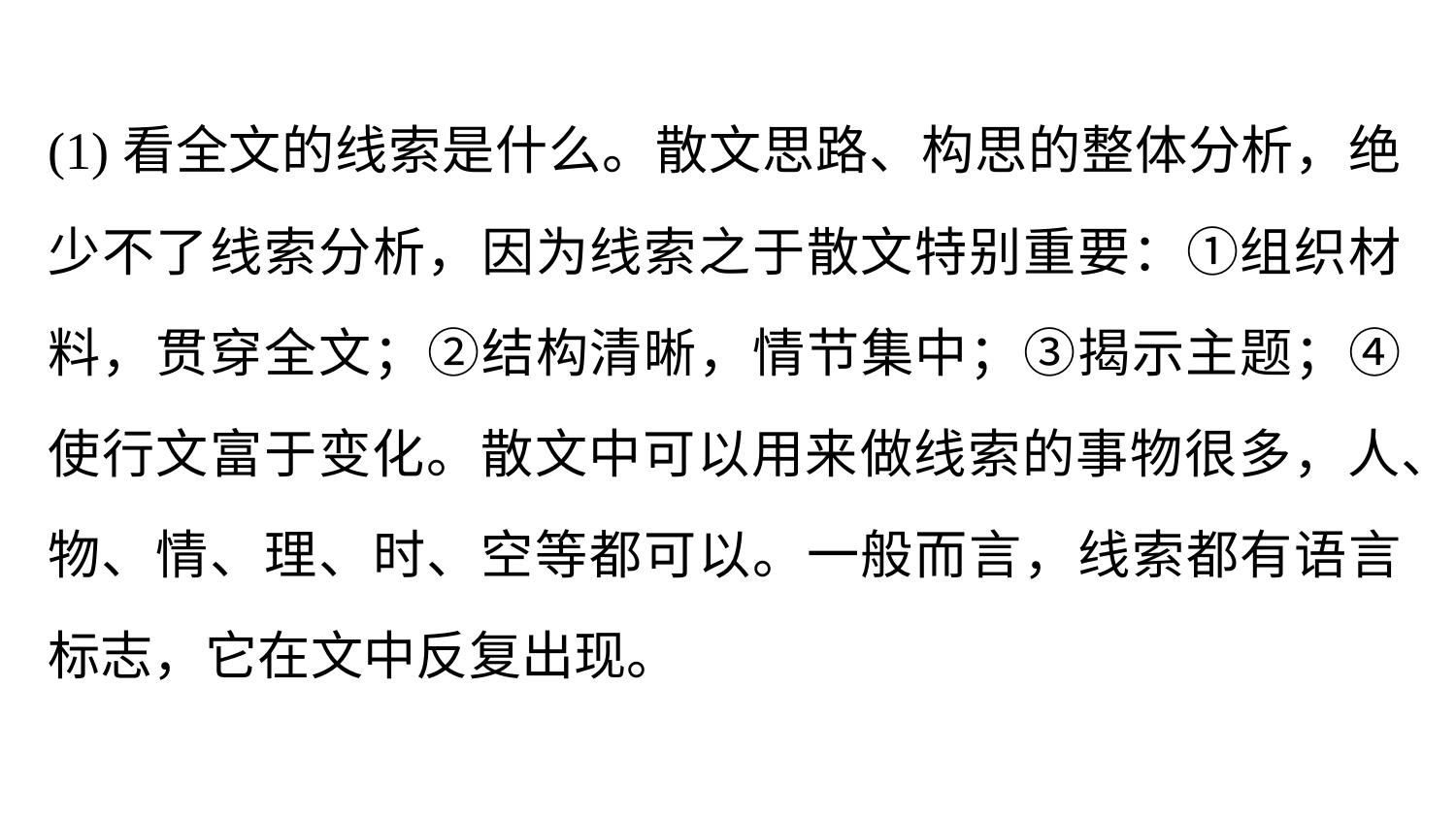

(1)看全文的线索是什么。散文思路、构思的整体分析，绝少不了线索分析，因为线索之于散文特别重要：①组织材料，贯穿全文；②结构清晰，情节集中；③揭示主题；④使行文富于变化。散文中可以用来做线索的事物很多，人、物、情、理、时、空等都可以。一般而言，线索都有语言标志，它在文中反复出现。